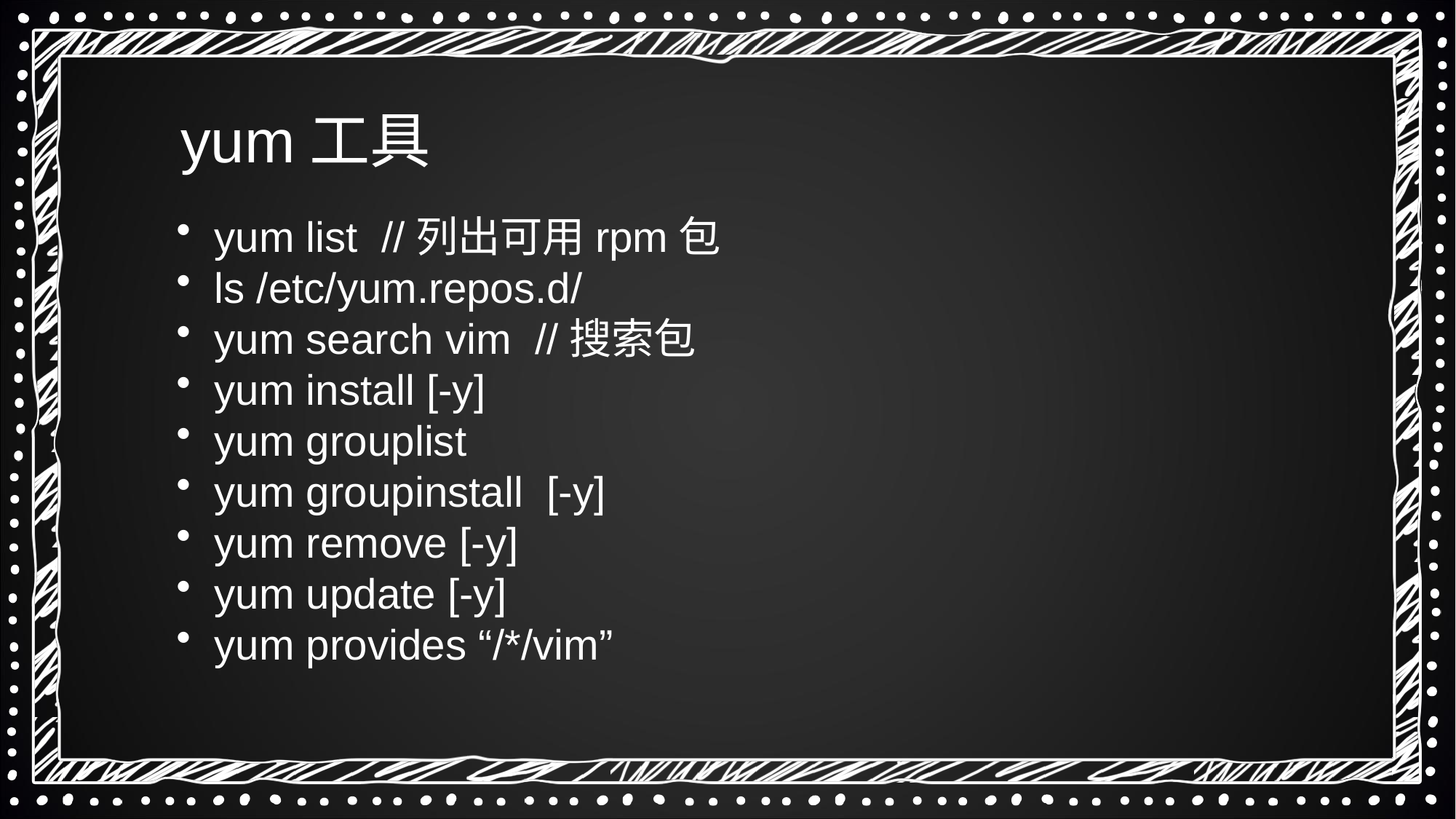

yum工具
 yum list  //列出可用rpm包
 ls /etc/yum.repos.d/
 yum search vim  //搜索包
 yum install [-y]
 yum grouplist
 yum groupinstall  [-y]
 yum remove [-y]
 yum update [-y]
 yum provides “/*/vim”